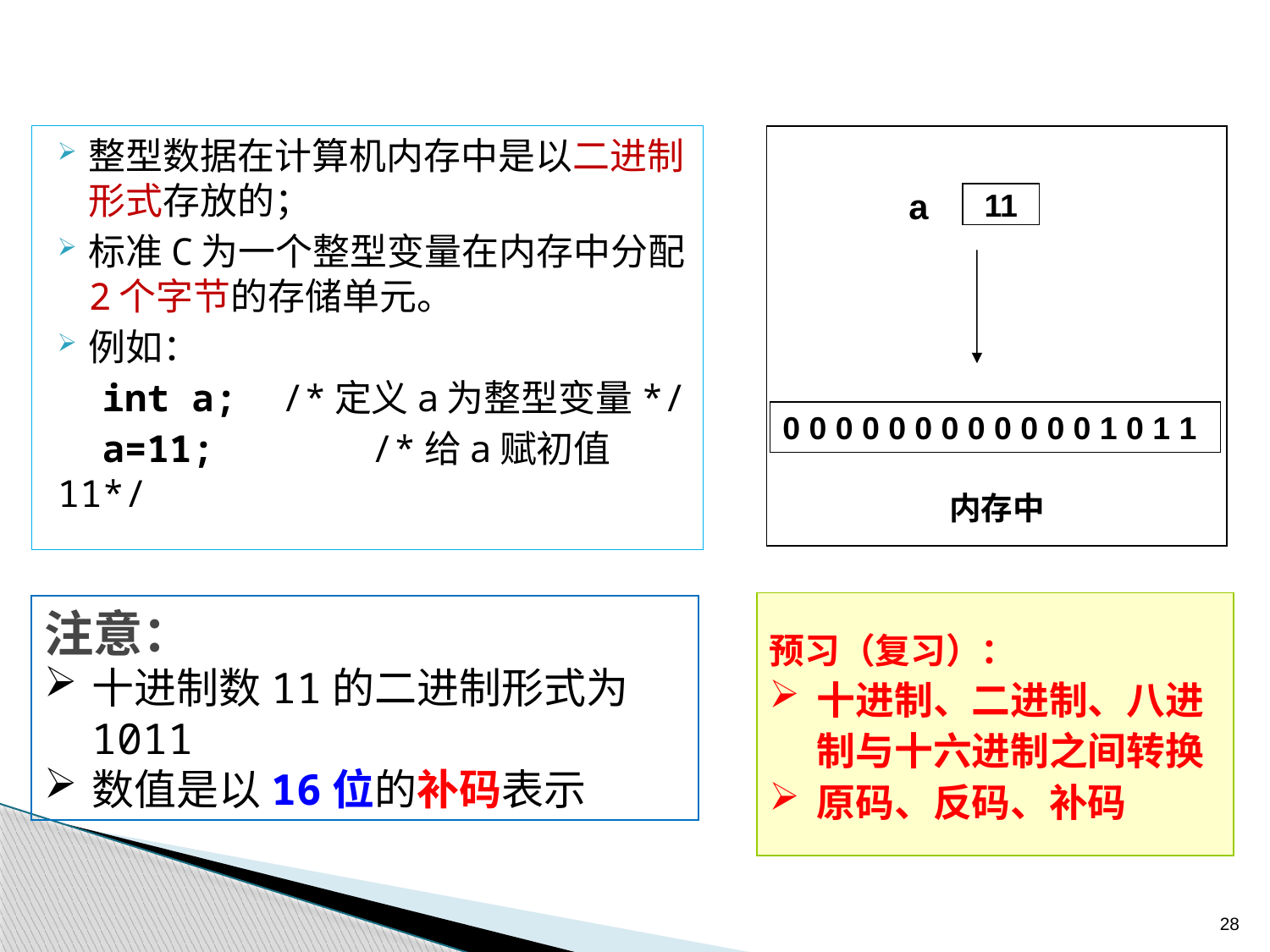

整型数据在计算机内存中是以二进制形式存放的；
标准C为一个整型变量在内存中分配2个字节的存储单元。
例如：
  int a;  /*定义a为整型变量*/
  a=11;       /*给a赋初值11*/

内存中

  a
11

0 0 0 0 0 0 0 0 0 0 0 0 1 0 1 1
预习（复习）：
十进制、二进制、八进制与十六进制之间转换
原码、反码、补码
注意：
十进制数11的二进制形式为1011
数值是以16位的补码表示
28